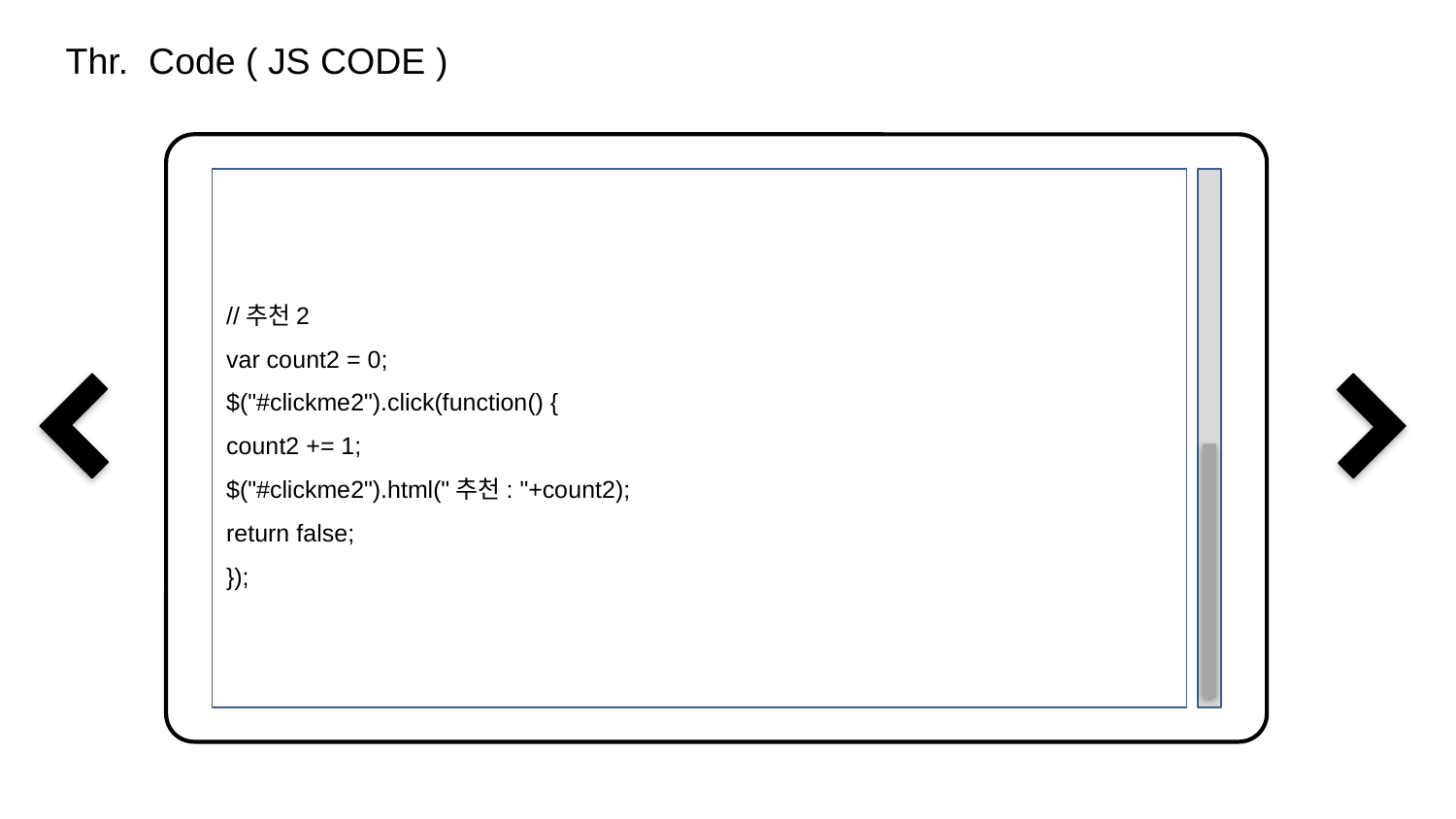

Thr.  Code ( JS CODE )

//추천2
var count2 = 0;
$("#clickme2").click(function() {
count2 += 1;
$("#clickme2").html("추천: "+count2);
return false;
});